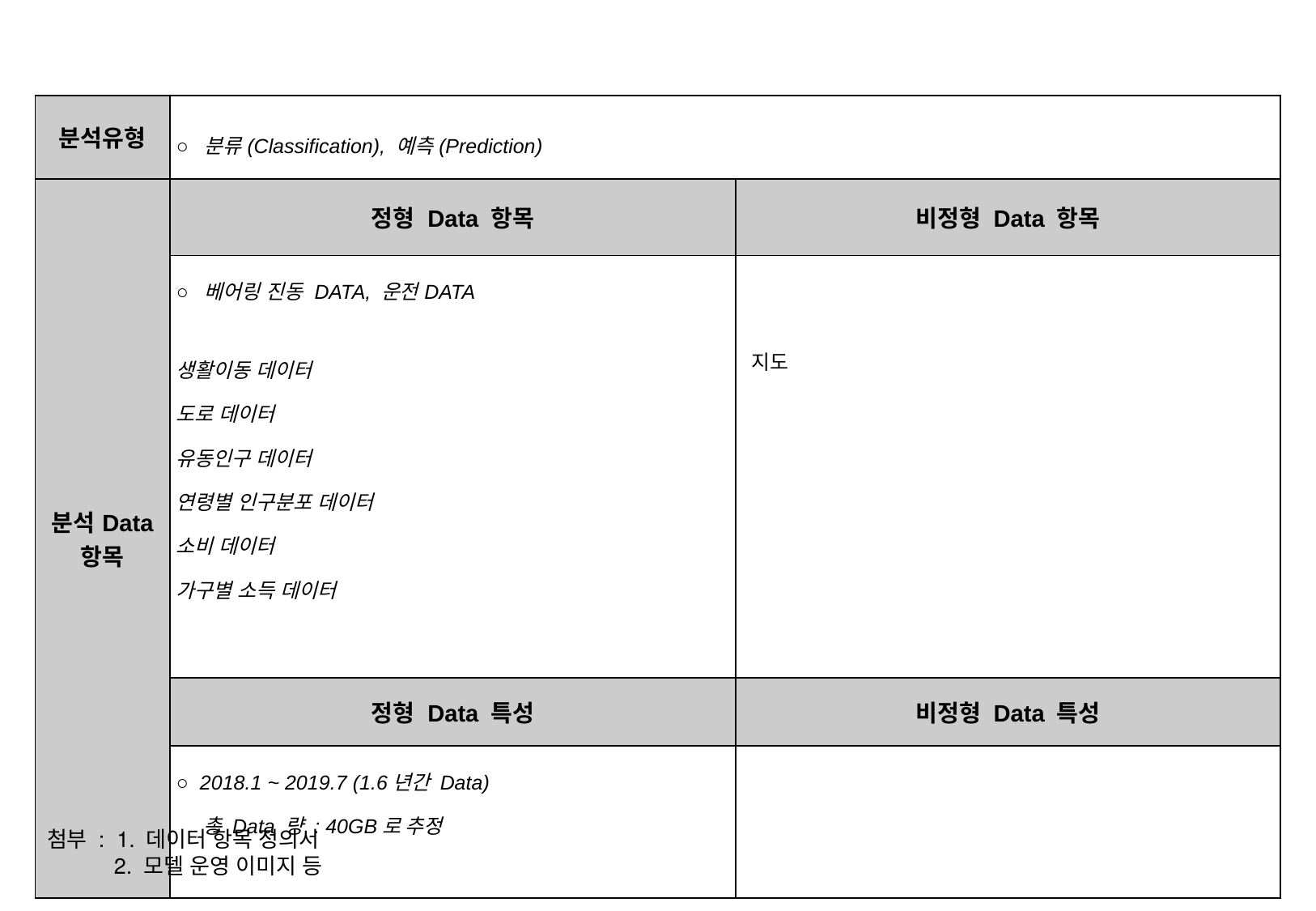

| 분석유형 | ○ 분류(Classification), 예측(Prediction) |  |
| --- | --- | --- |
| 분석Data 항목 | 정형 Data 항목 | 비정형 Data 항목 |
|  | ○ 베어링 진동 DATA, 운전DATA 생활이동 데이터 도로 데이터 유동인구 데이터 연령별 인구분포 데이터 소비 데이터 가구별 소득 데이터 | 지도 |
|  | 정형 Data 특성 | 비정형 Data 특성 |
|  | ○ 2018.1 ~ 2019.7 (1.6년간 Data) 총 Data 량 : 40GB로 추정 |  |
첨부 :  1. 데이터 항목 정의서
           2. 모델 운영 이미지 등